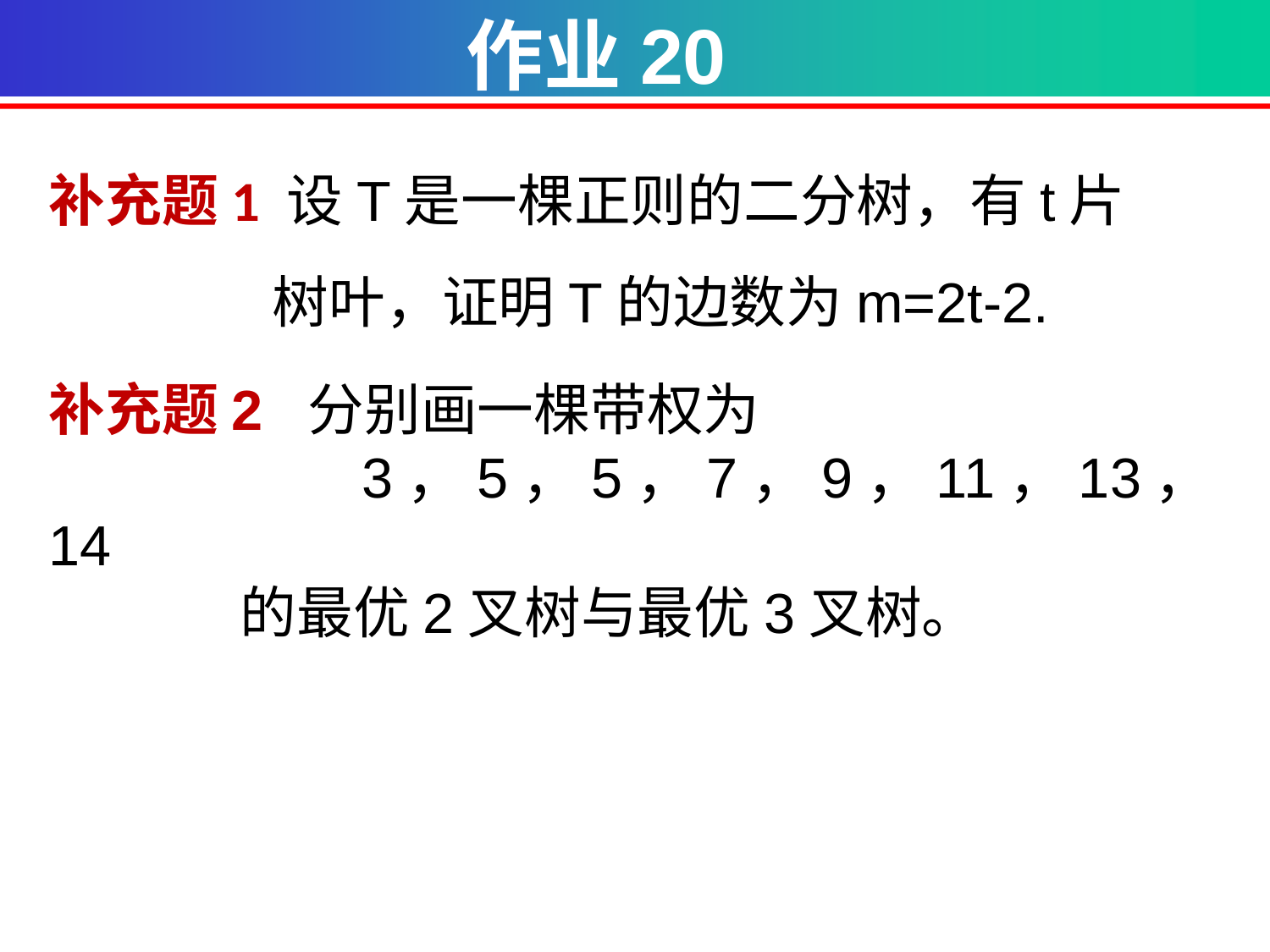

作业20
补充题1 设T是一棵正则的二分树，有t片树叶，证明T的边数为m=2t-2.
补充题2  分别画一棵带权为
                    3，5，5，7，9，11，13，14
              的最优2叉树与最优3叉树。